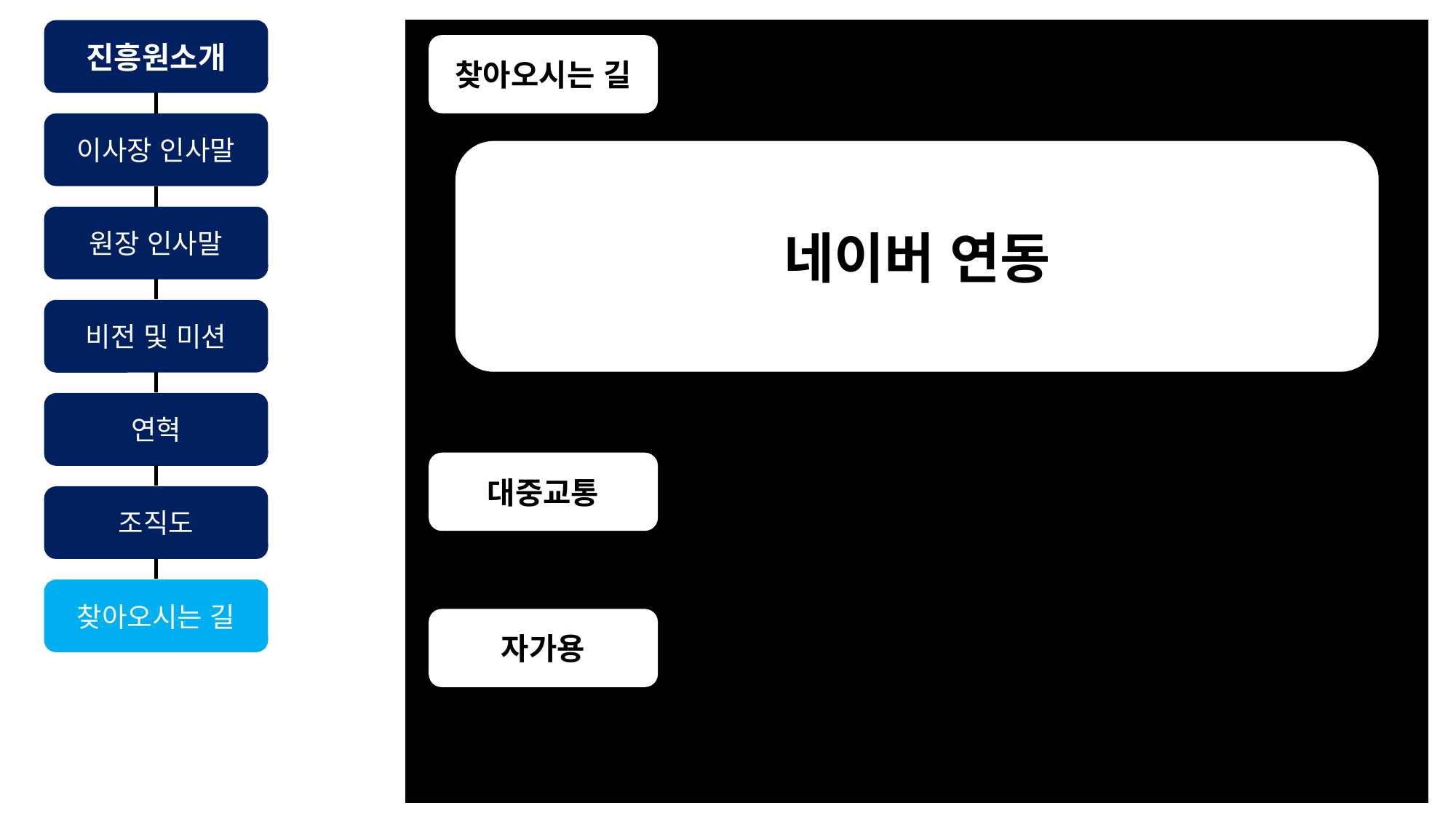

진흥원소개

찾아오시는 길
이사장 인사말
네이버 연동
원장 인사말
비전 및 미션
연혁
대중교통
조직도
찾아오시는 길
자가용